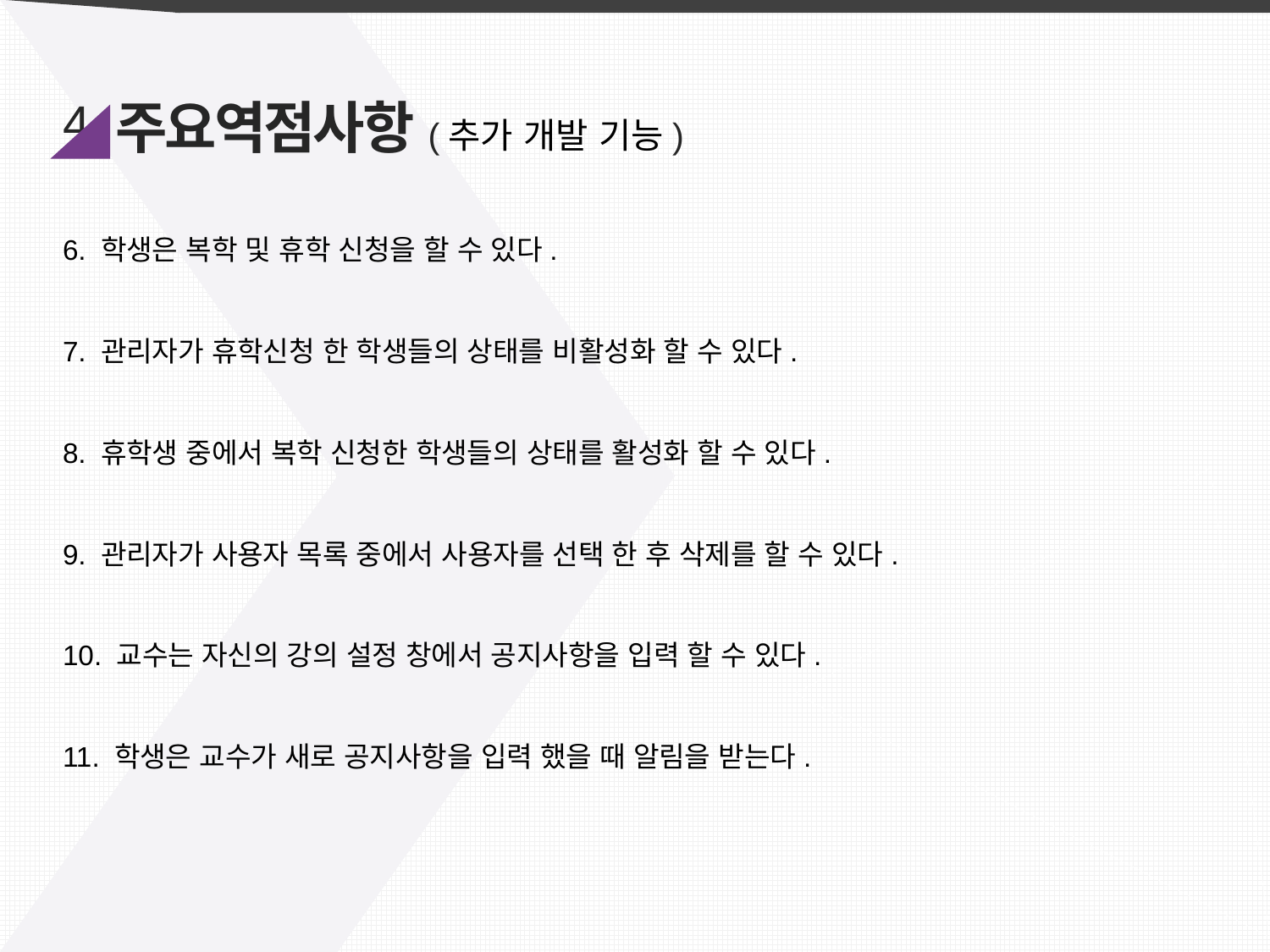

4
주요역점사항(추가 개발 기능)

6. 학생은 복학 및 휴학 신청을 할 수 있다.

7. 관리자가 휴학신청 한 학생들의 상태를 비활성화 할 수 있다.

8. 휴학생 중에서 복학 신청한 학생들의 상태를 활성화 할 수 있다.

9. 관리자가 사용자 목록 중에서 사용자를 선택 한 후 삭제를 할 수 있다.

10. 교수는 자신의 강의 설정 창에서 공지사항을 입력 할 수 있다.

11. 학생은 교수가 새로 공지사항을 입력 했을 때 알림을 받는다.